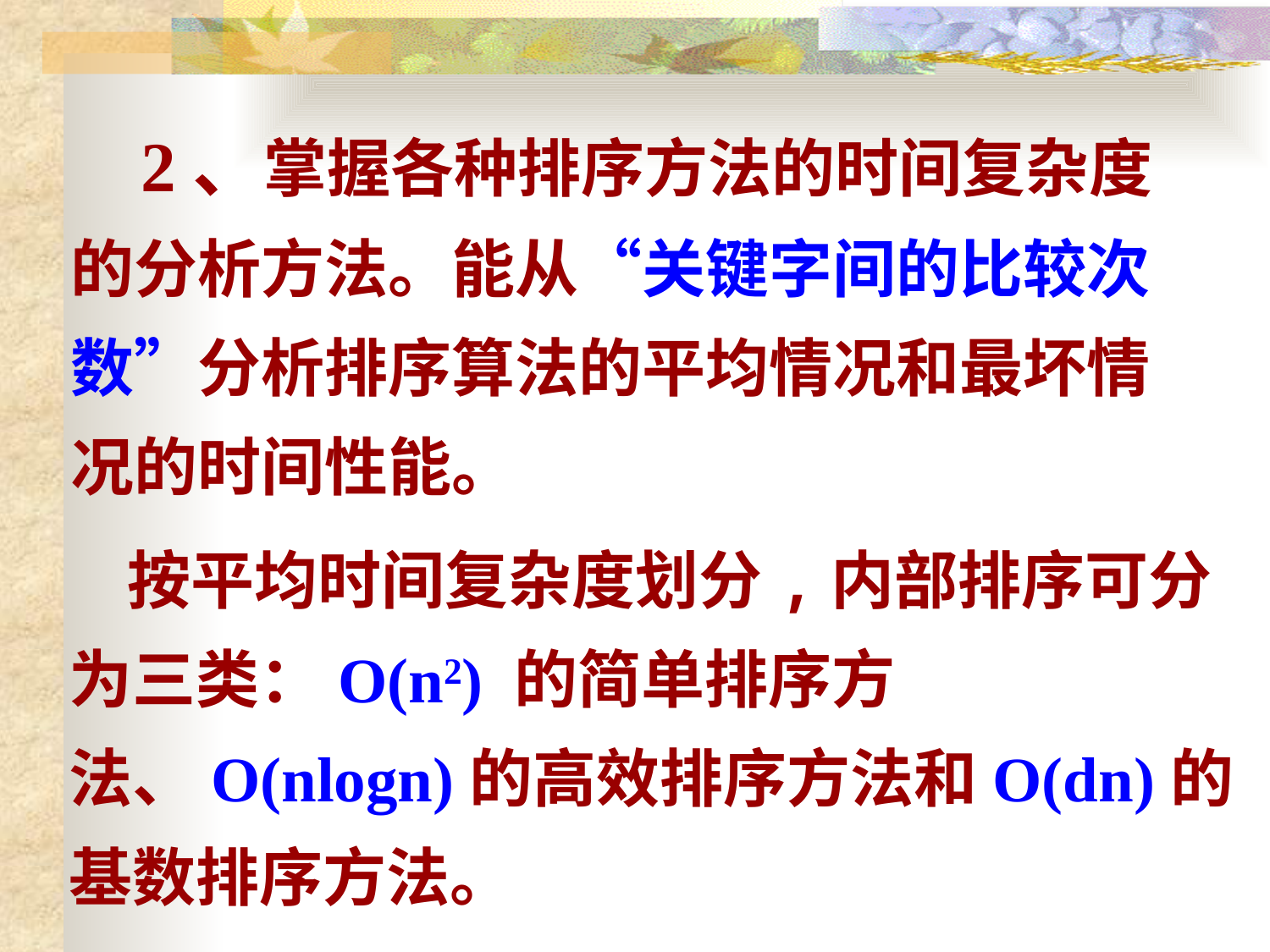

2、掌握各种排序方法的时间复杂度的分析方法。能从“关键字间的比较次数”分析排序算法的平均情况和最坏情况的时间性能。
   按平均时间复杂度划分,内部排序可分为三类：O(n2) 的简单排序方法、O(nlogn)的高效排序方法和O(dn)的基数排序方法。